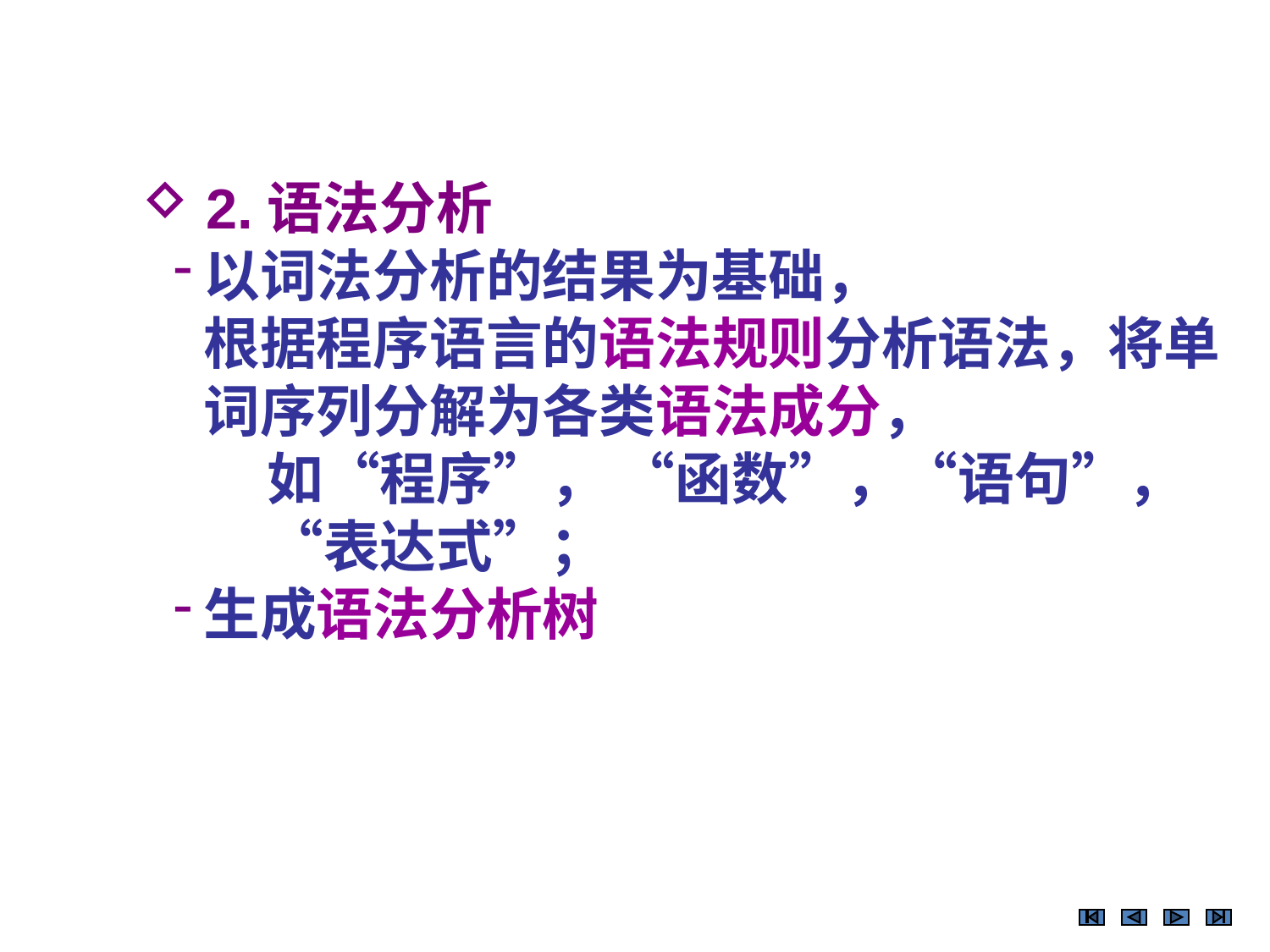

2.语法分析
以词法分析的结果为基础，
根据程序语言的语法规则分析语法，将单词序列分解为各类语法成分，
如“程序”， “函数”，“语句”，“表达式”；
生成语法分析树